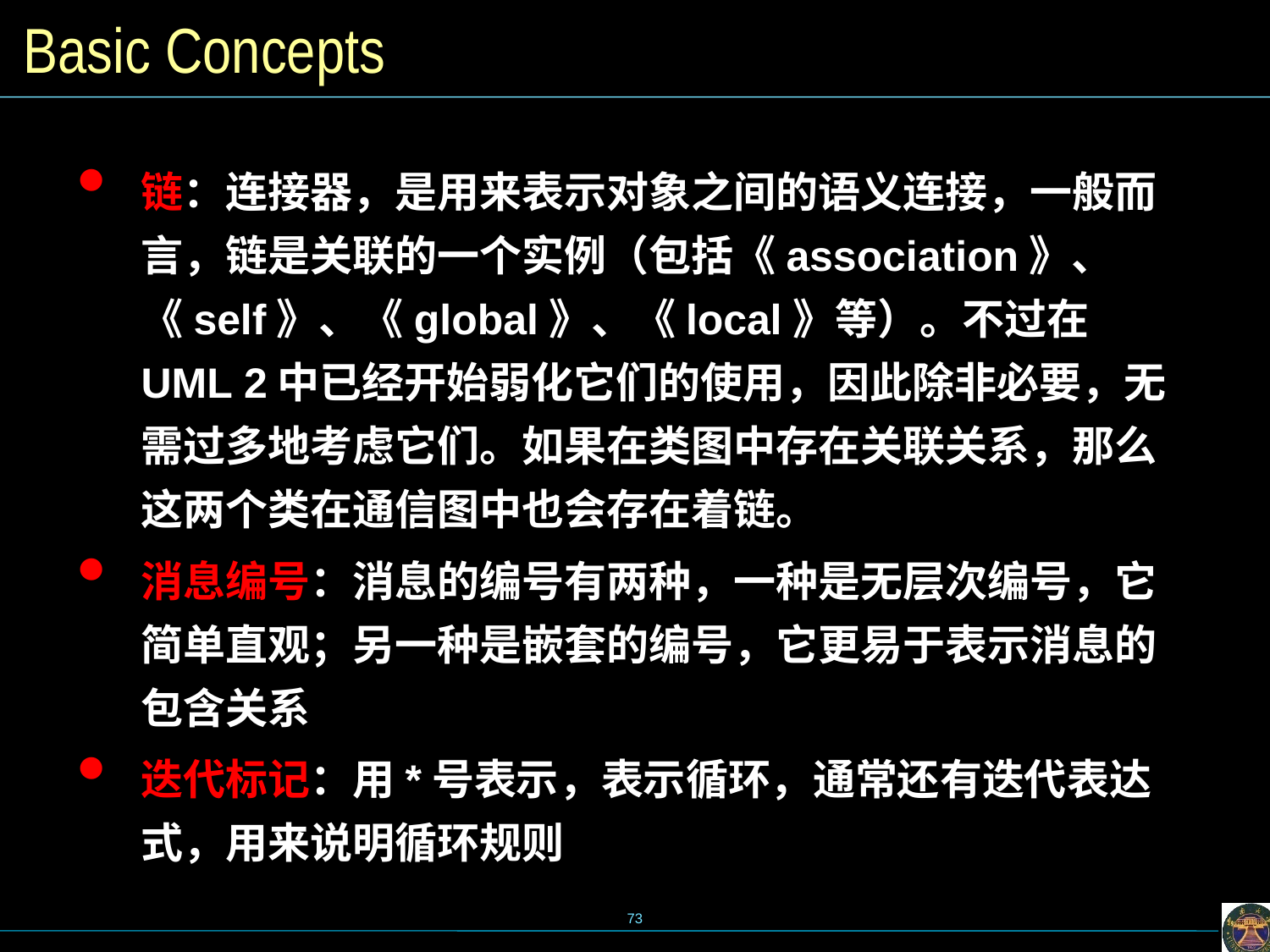

# Basic Concepts
链：连接器，是用来表示对象之间的语义连接，一般而言，链是关联的一个实例（包括《association》、《self》、《global》、《local》等）。不过在UML 2中已经开始弱化它们的使用，因此除非必要，无需过多地考虑它们。如果在类图中存在关联关系，那么这两个类在通信图中也会存在着链。
消息编号：消息的编号有两种，一种是无层次编号，它简单直观；另一种是嵌套的编号，它更易于表示消息的包含关系
迭代标记：用*号表示，表示循环，通常还有迭代表达式，用来说明循环规则